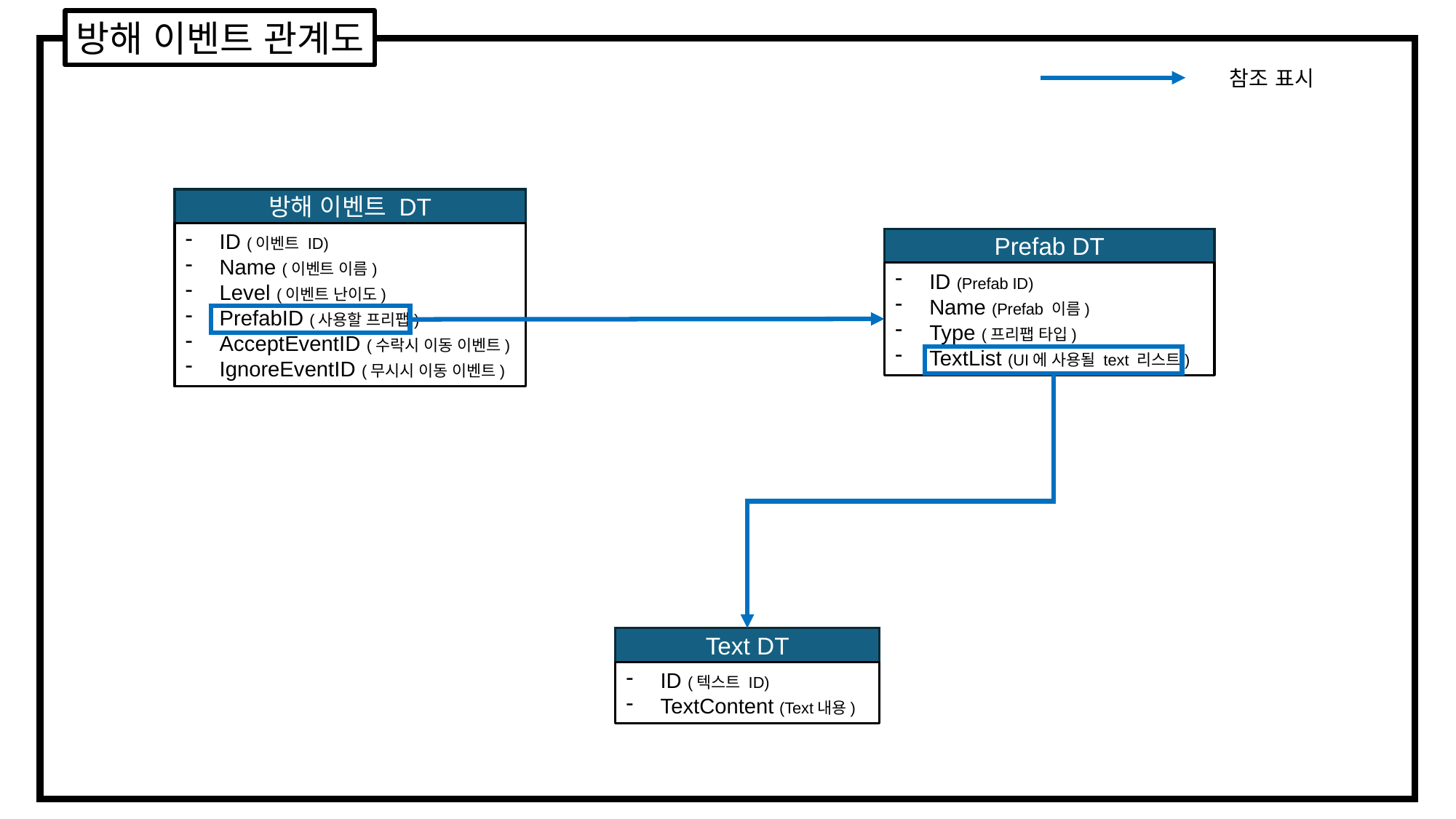

방해 이벤트 관계도

참조 표시
방해 이벤트 DT
ID (이벤트 ID)
Name (이벤트 이름)
Level (이벤트 난이도)
PrefabID (사용할 프리팹)
AcceptEventID (수락시 이동 이벤트)
IgnoreEventID (무시시 이동 이벤트)
Prefab DT
ID (Prefab ID)
Name (Prefab 이름)
Type (프리팹 타입)
TextList (UI에 사용될 text 리스트)

Text DT
ID (텍스트 ID)
TextContent (Text내용)